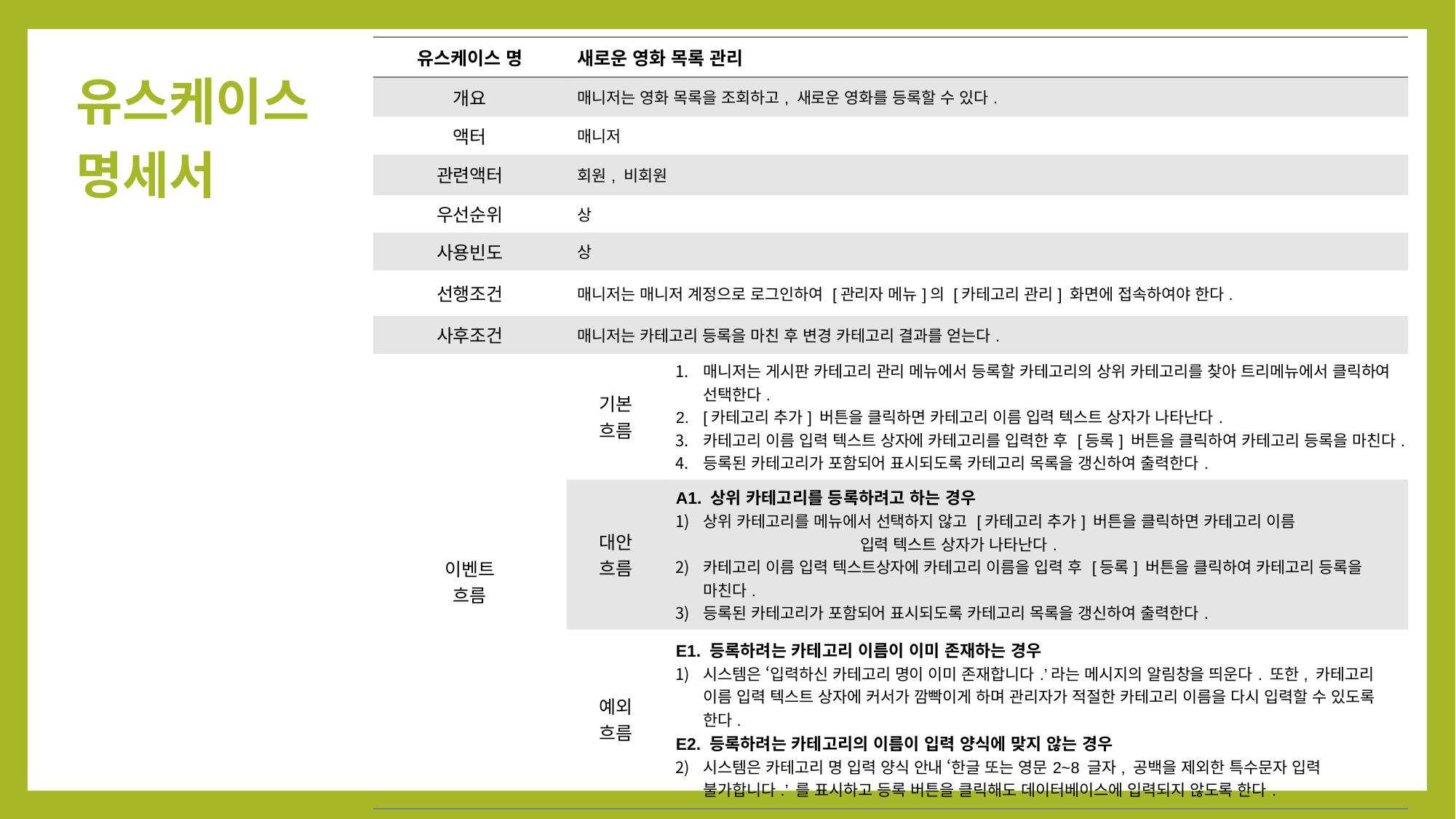

| 유스케이스 명 | 새로운 영화 목록 관리 |  |
| --- | --- | --- |
| 개요 | 매니저는 영화 목록을 조회하고, 새로운 영화를 등록할 수 있다. |  |
| 액터 | 매니저 |  |
| 관련액터 | 회원, 비회원 |  |
| 우선순위 | 상 |  |
| 사용빈도 | 상 |  |
| 선행조건 | 매니저는 매니저 계정으로 로그인하여 [관리자 메뉴]의 [카테고리 관리] 화면에 접속하여야 한다. |  |
| 사후조건 | 매니저는 카테고리 등록을 마친 후 변경 카테고리 결과를 얻는다. |  |
| 이벤트 흐름 | 기본 흐름 | 매니저는 게시판 카테고리 관리 메뉴에서 등록할 카테고리의 상위 카테고리를 찾아 트리메뉴에서 클릭하여 선택한다. [카테고리 추가] 버튼을 클릭하면 카테고리 이름 입력 텍스트 상자가 나타난다. 카테고리 이름 입력 텍스트 상자에 카테고리를 입력한 후 [등록] 버튼을 클릭하여 카테고리 등록을 마친다. 등록된 카테고리가 포함되어 표시되도록 카테고리 목록을 갱신하여 출력한다. |
|  | 대안 흐름 | A1. 상위 카테고리를 등록하려고 하는 경우 상위 카테고리를 메뉴에서 선택하지 않고 [카테고리 추가] 버튼을 클릭하면 카테고리 이름 입력 텍스트 상자가 나타난다. 카테고리 이름 입력 텍스트상자에 카테고리 이름을 입력 후 [등록] 버튼을 클릭하여 카테고리 등록을 마친다. 등록된 카테고리가 포함되어 표시되도록 카테고리 목록을 갱신하여 출력한다. |
|  | 예외 흐름 | E1. 등록하려는 카테고리 이름이 이미 존재하는 경우 시스템은 ‘입력하신 카테고리 명이 이미 존재합니다.’라는 메시지의 알림창을 띄운다. 또한, 카테고리 이름 입력 텍스트 상자에 커서가 깜빡이게 하며 관리자가 적절한 카테고리 이름을 다시 입력할 수 있도록 한다. E2. 등록하려는 카테고리의 이름이 입력 양식에 맞지 않는 경우 시스템은 카테고리 명 입력 양식 안내 ‘한글 또는 영문2~8 글자, 공백을 제외한 특수문자 입력 불가합니다.’ 를 표시하고 등록 버튼을 클릭해도 데이터베이스에 입력되지 않도록 한다. |
유스케이스
명세서